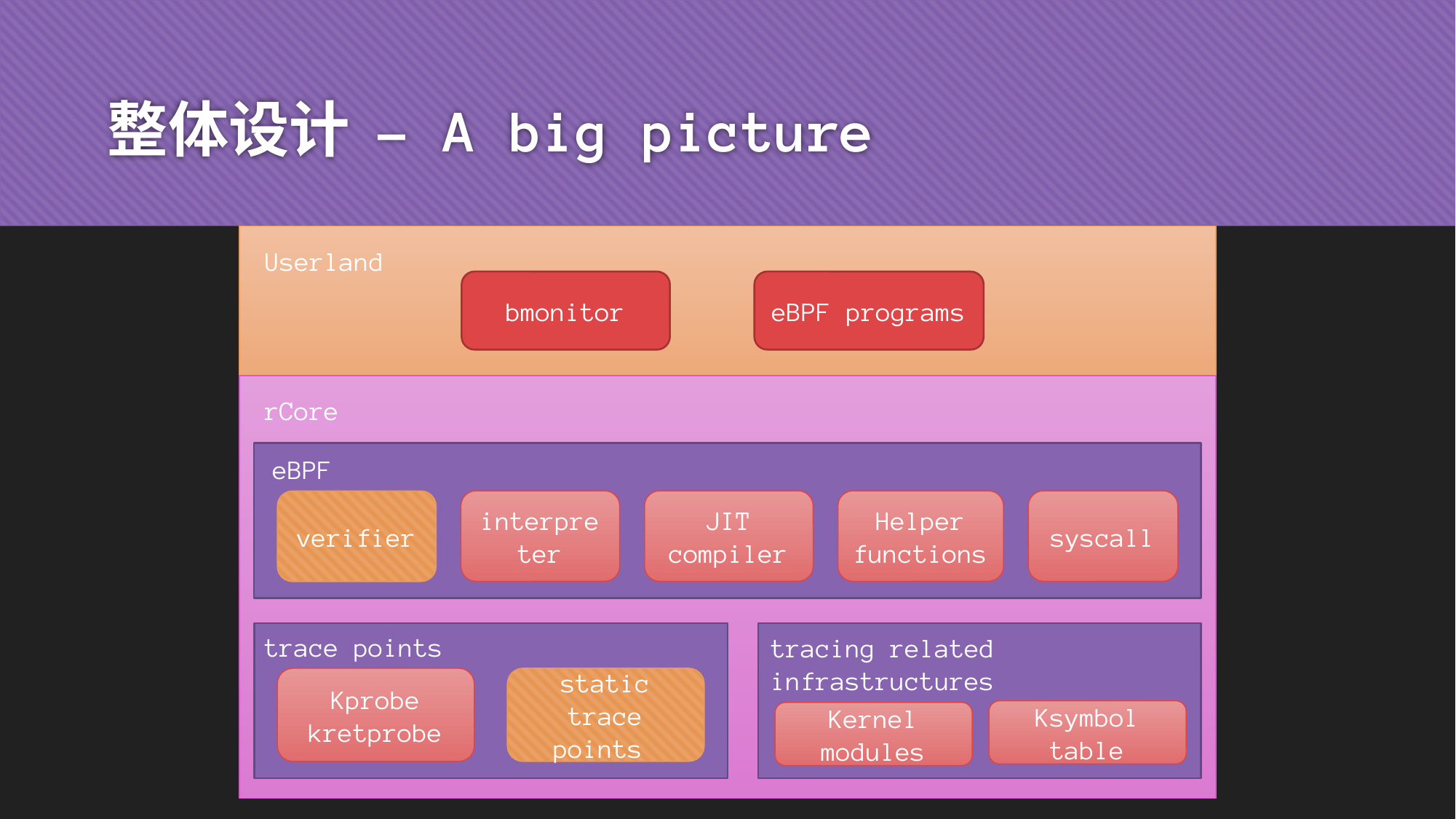

# 整体设计 - A big picture

Userland
bmonitor
eBPF programs

rCore

eBPF
interpreter
JIT compiler
Helper functions
syscall
verifier

trace points
tracing related infrastructures
Kprobe
kretprobe
static trace points
Ksymbol table
Kernel modules